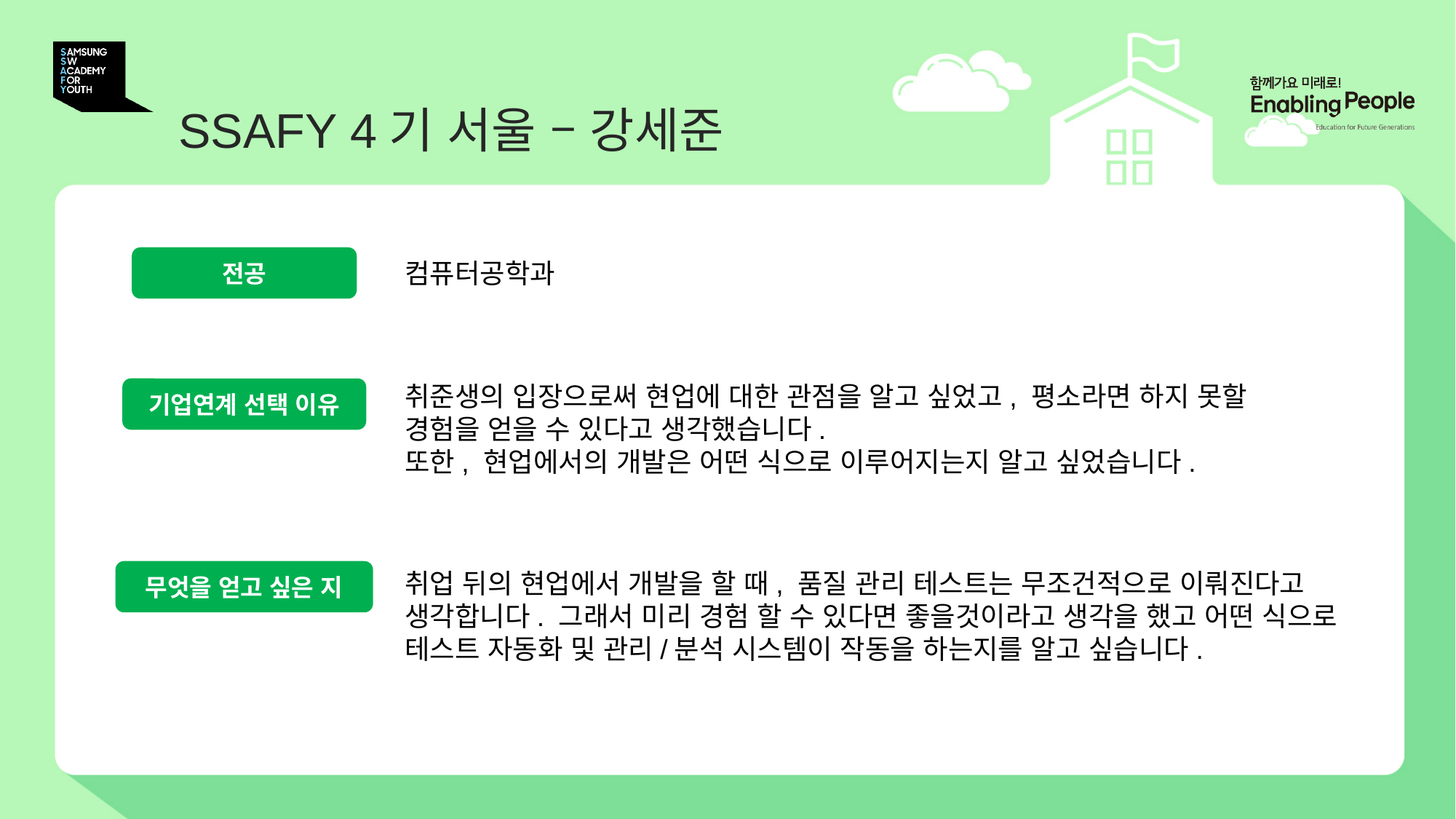

# SSAFY 4기 서울 – 강세준
전공
컴퓨터공학과
취준생의 입장으로써 현업에 대한 관점을 알고 싶었고, 평소라면 하지 못할 경험을 얻을 수 있다고 생각했습니다.
또한, 현업에서의 개발은 어떤 식으로 이루어지는지 알고 싶었습니다.
기업연계 선택 이유
무엇을 얻고 싶은 지
취업 뒤의 현업에서 개발을 할 때, 품질 관리 테스트는 무조건적으로 이뤄진다고 생각합니다. 그래서 미리 경험 할 수 있다면 좋을것이라고 생각을 했고 어떤 식으로 테스트 자동화 및 관리/분석 시스템이 작동을 하는지를 알고 싶습니다.